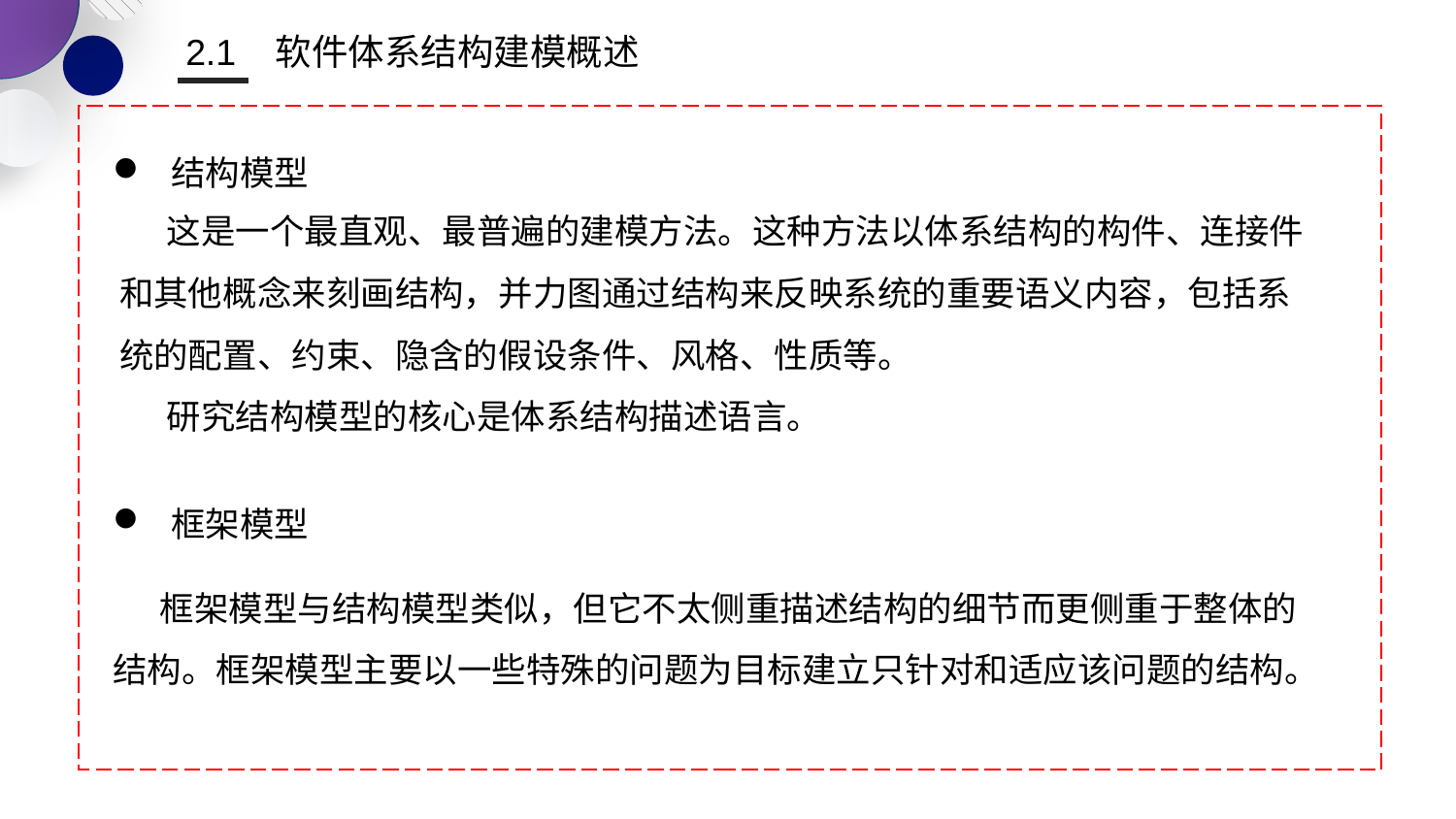

2.1   软件体系结构建模概述

  结构模型
     这是一个最直观、最普遍的建模方法。这种方法以体系结构的构件、连接件和其他概念来刻画结构，并力图通过结构来反映系统的重要语义内容，包括系统的配置、约束、隐含的假设条件、风格、性质等。
     研究结构模型的核心是体系结构描述语言。
  框架模型
     框架模型与结构模型类似，但它不太侧重描述结构的细节而更侧重于整体的结构。框架模型主要以一些特殊的问题为目标建立只针对和适应该问题的结构。